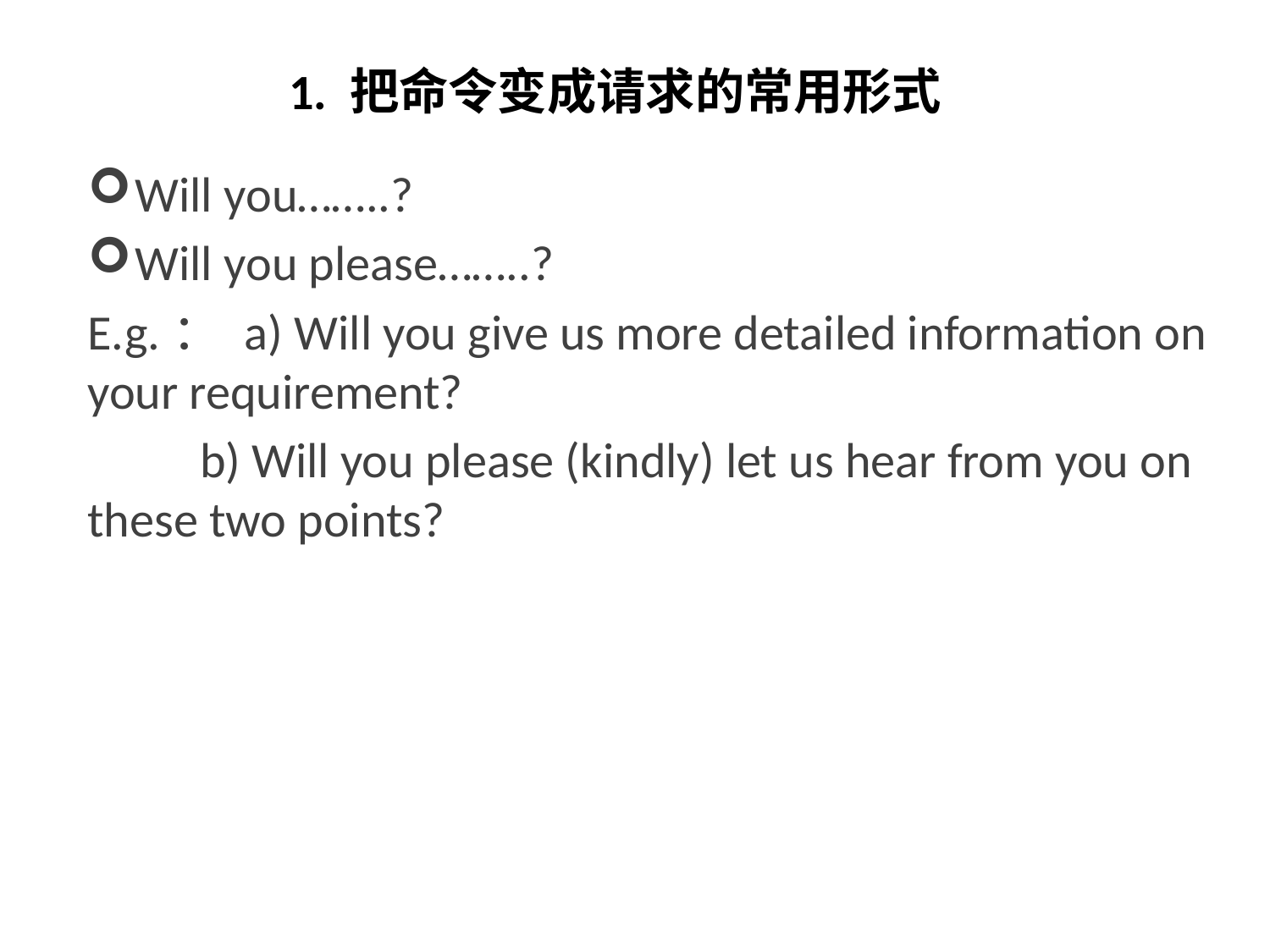

# 1. 把命令变成请求的常用形式
Will you……..?
Will you please……..?
E.g.： a) Will you give us more detailed information on your requirement?
          b) Will you please (kindly) let us hear from you on these two points?